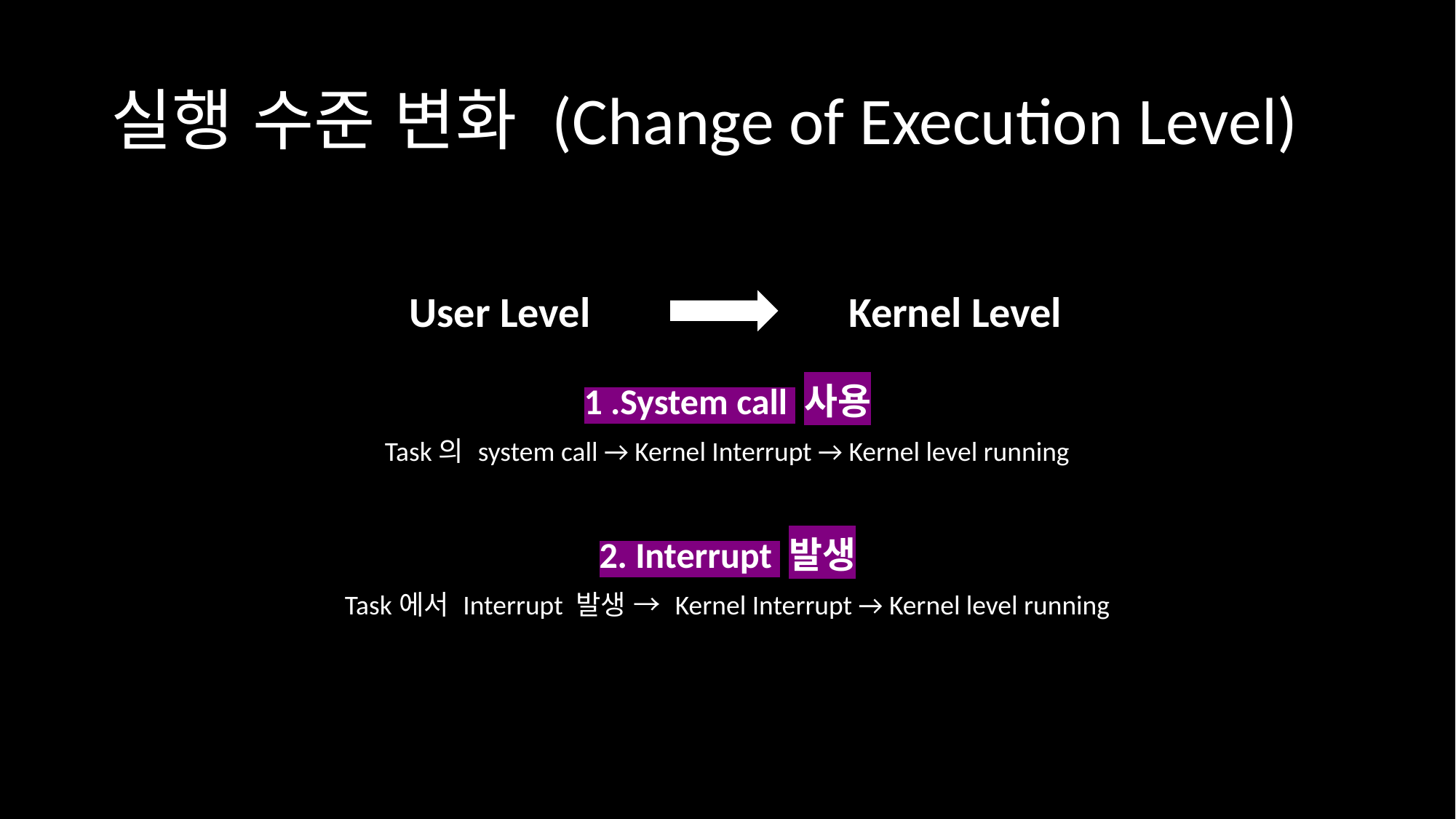

# 실행 수준 변화 (Change of Execution Level)
User Level
Kernel Level

1 .System call 사용
Task의 system call → Kernel Interrupt → Kernel level running

2. Interrupt 발생
Task에서 Interrupt 발생 → Kernel Interrupt → Kernel level running